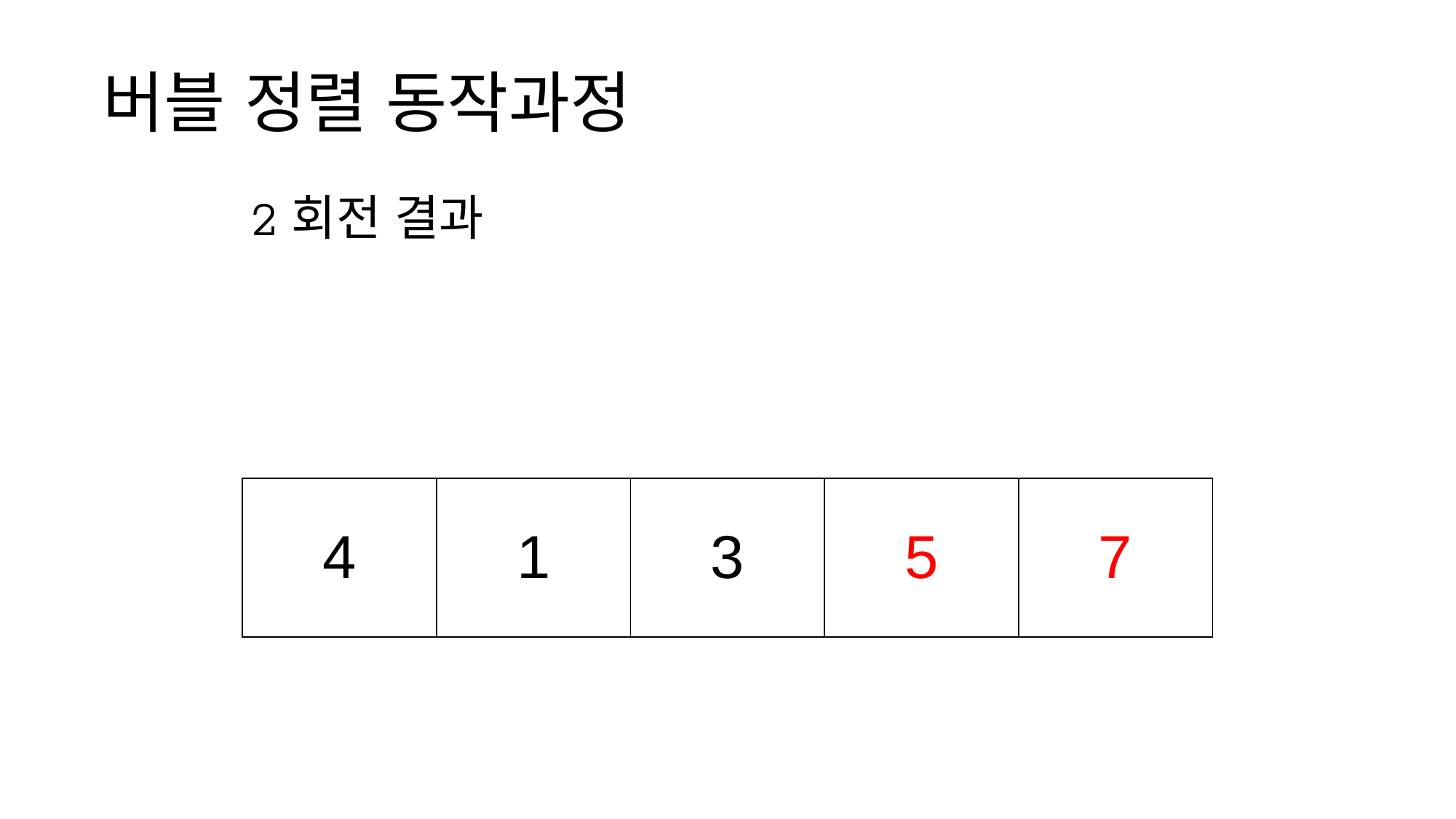

# 버블 정렬 동작과정
2회전 결과
| 4 | 1 | 3 | 5 | 7 |
| --- | --- | --- | --- | --- |